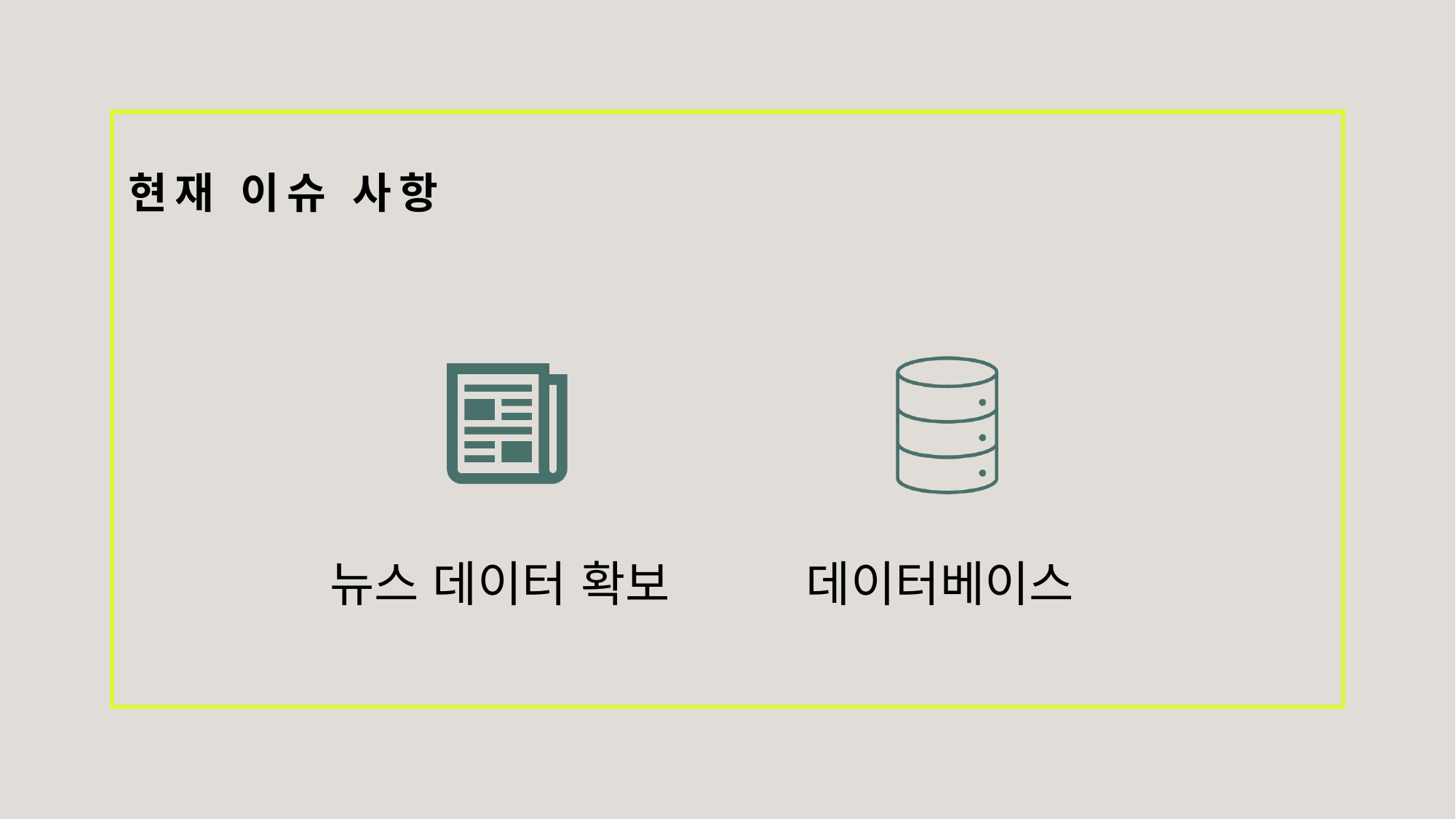

# 현재 이슈 사항
뉴스 데이터 확보
데이터베이스